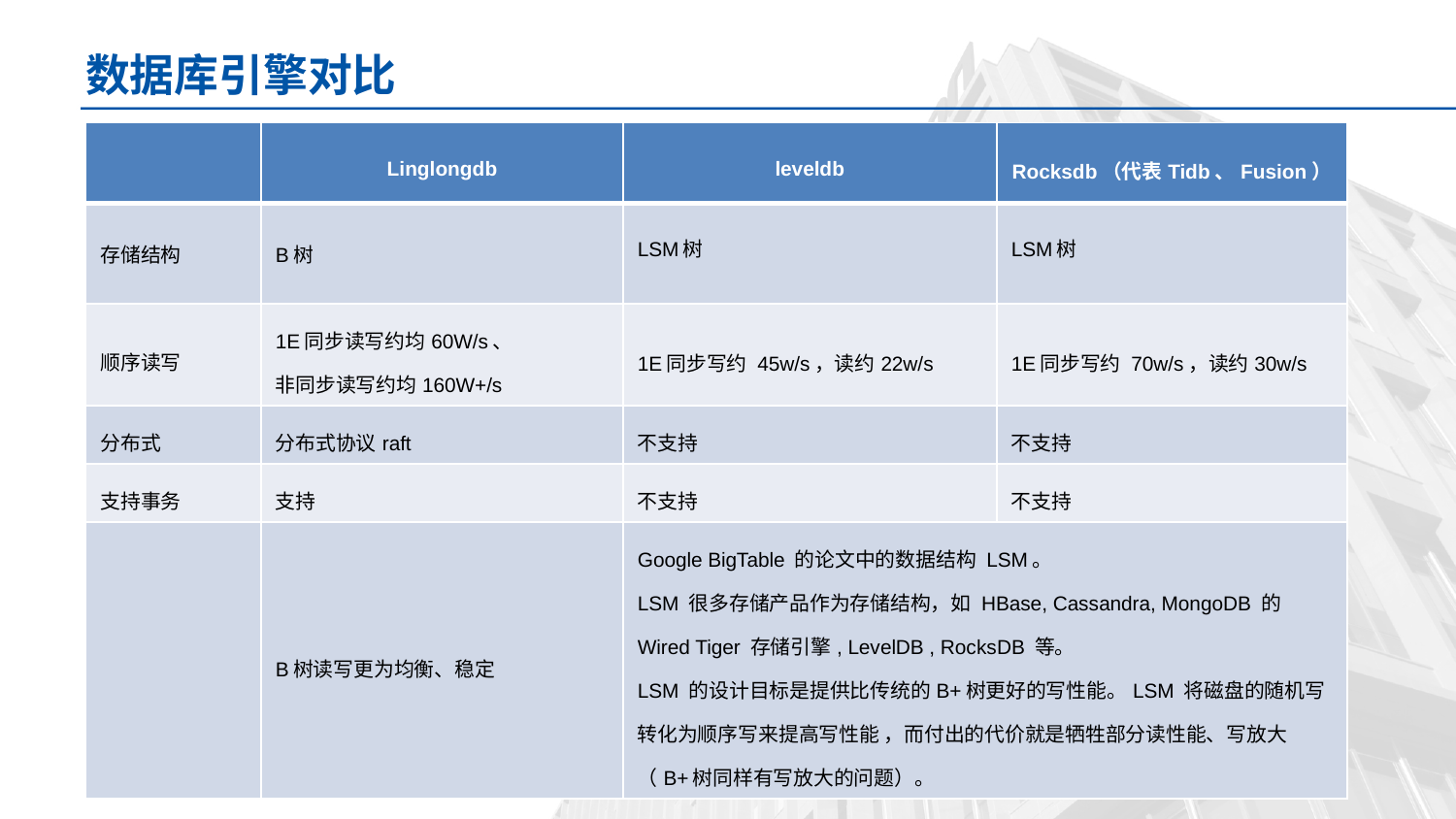

# 数据库引擎对比
|  | Linglongdb | leveldb | Rocksdb（代表Tidb、Fusion） |
| --- | --- | --- | --- |
| 存储结构 | B树 | LSM树 | LSM树 |
| 顺序读写 | 1E同步读写约均60W/s、 非同步读写约均160W+/s | 1E同步写约 45w/s，读约22w/s | 1E同步写约 70w/s，读约30w/s |
| 分布式 | 分布式协议raft | 不支持 | 不支持 |
| 支持事务 | 支持 | 不支持 | 不支持 |
|  | B树读写更为均衡、稳定 | Google BigTable 的论文中的数据结构 LSM。 LSM 很多存储产品作为存储结构，如 HBase, Cassandra, MongoDB 的 Wired Tiger 存储引擎, LevelDB , RocksDB 等。 LSM 的设计目标是提供比传统的B+树更好的写性能。LSM 将磁盘的随机写转化为顺序写来提高写性能 ，而付出的代价就是牺牲部分读性能、写放大（B+树同样有写放大的问题）。 |  |